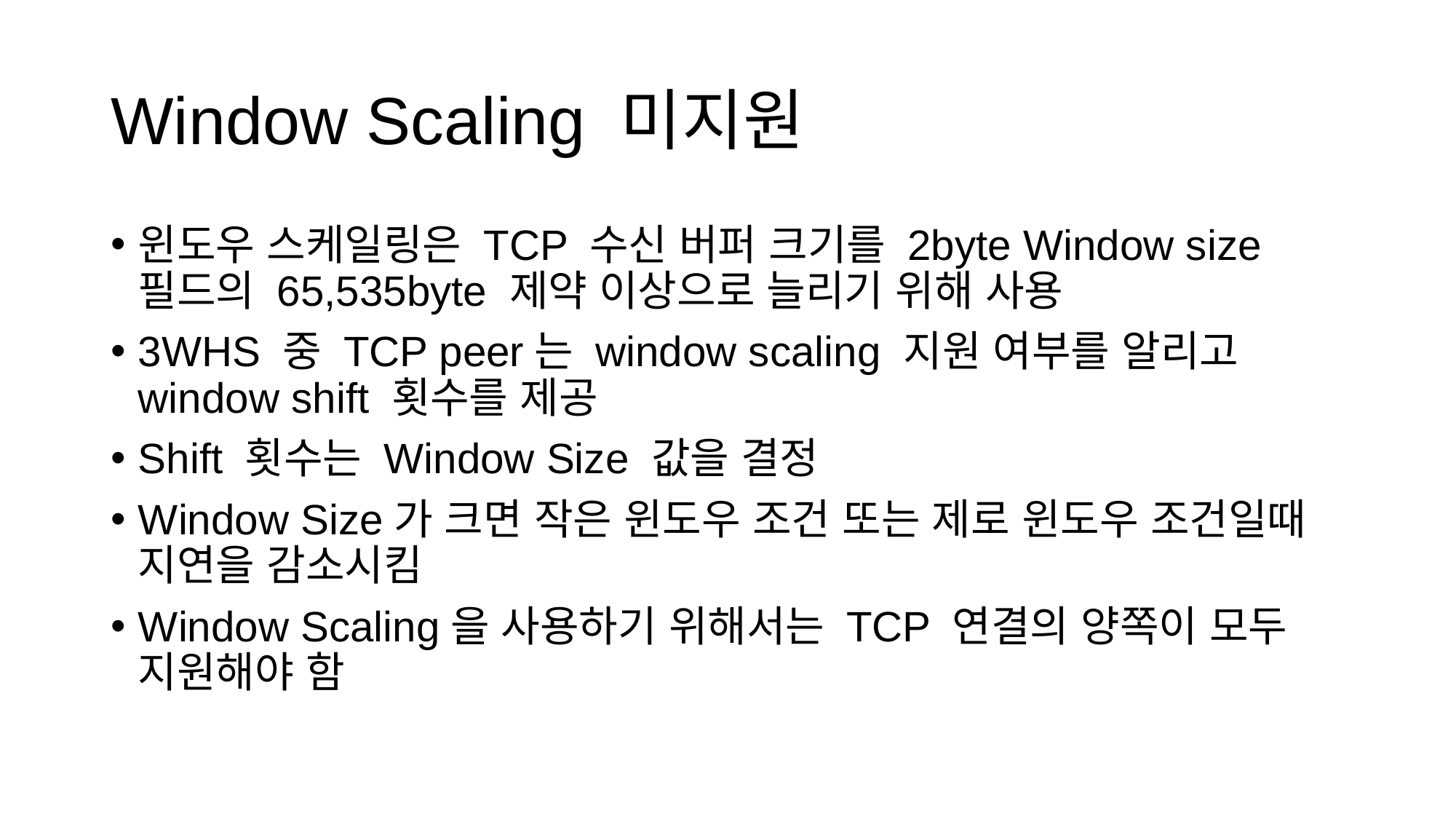

# Window Scaling 미지원
윈도우 스케일링은 TCP 수신 버퍼 크기를 2byte Window size 필드의 65,535byte 제약 이상으로 늘리기 위해 사용
3WHS 중 TCP peer는 window scaling 지원 여부를 알리고 window shift 횟수를 제공
Shift 횟수는 Window Size 값을 결정
Window Size가 크면 작은 윈도우 조건 또는 제로 윈도우 조건일때 지연을 감소시킴
Window Scaling을 사용하기 위해서는 TCP 연결의 양쪽이 모두 지원해야 함